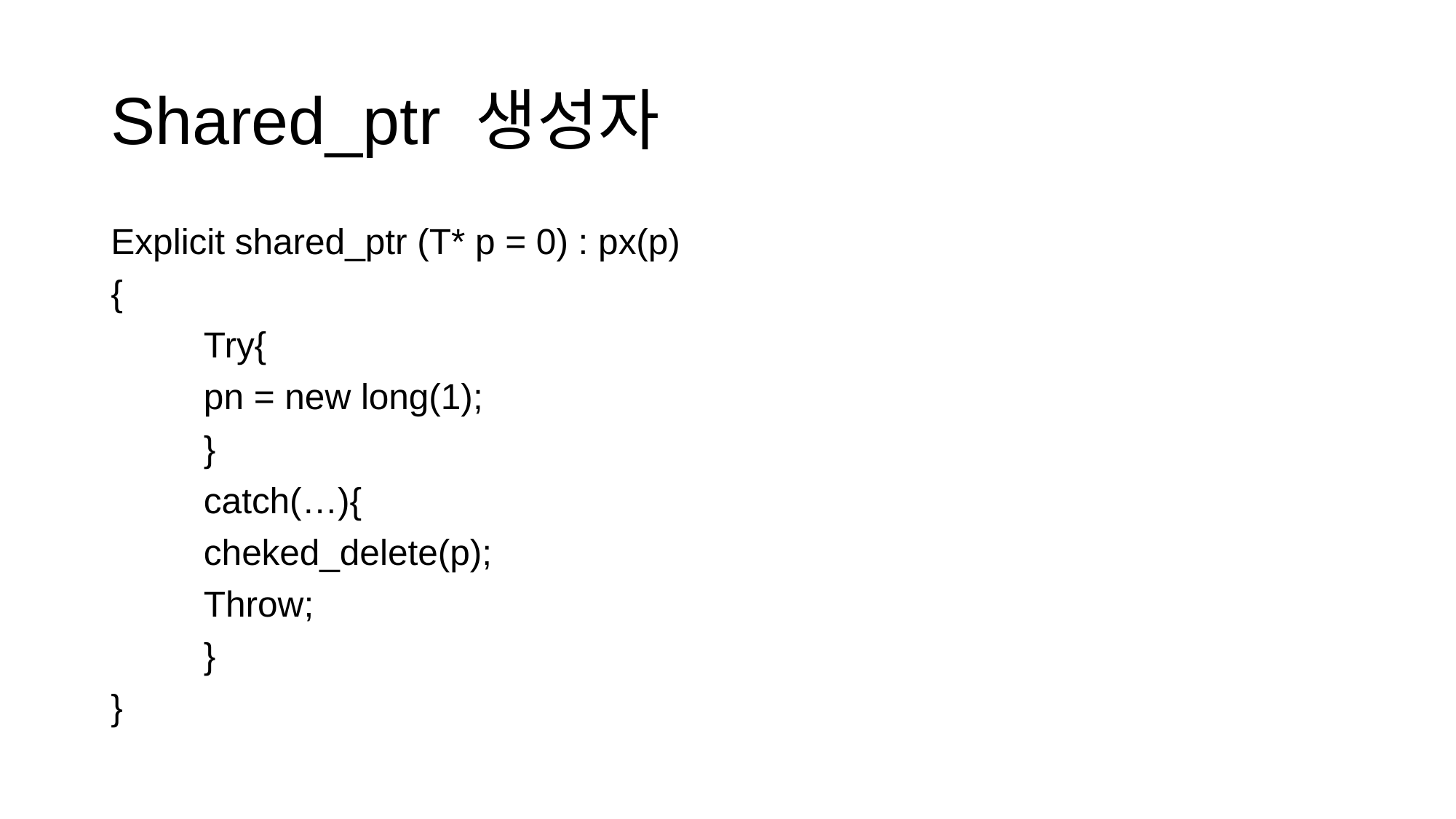

# Shared_ptr 생성자
Explicit shared_ptr (T* p = 0) : px(p)
{
	Try{
	pn = new long(1);
	}
	catch(…){
	cheked_delete(p);
	Throw;
	}
}